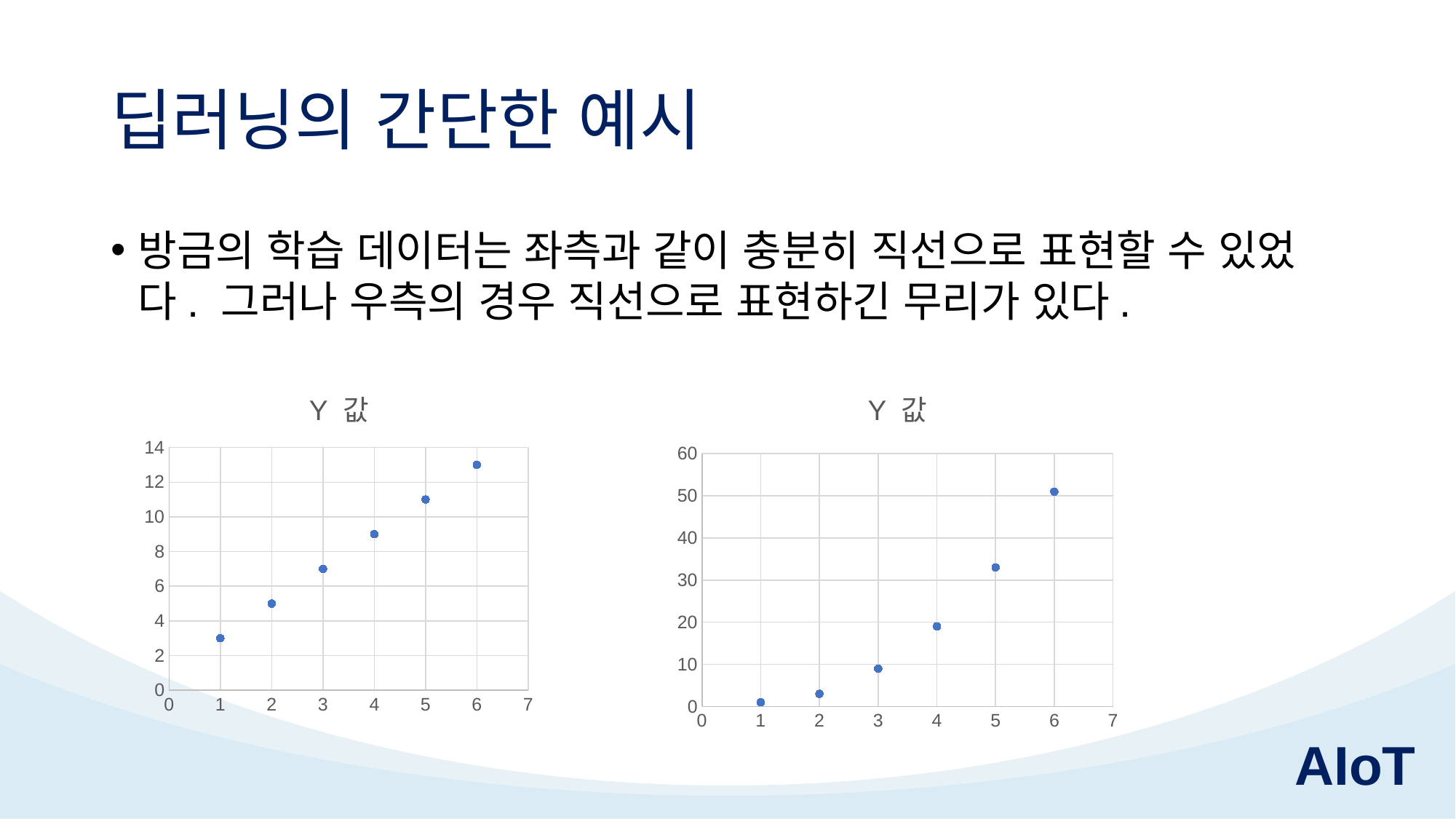

# 딥러닝의 간단한 예시
방금의 학습 데이터는 좌측과 같이 충분히 직선으로 표현할 수 있었다. 그러나 우측의 경우 직선으로 표현하긴 무리가 있다.

### Chart:

| Category | Y 값 |
|---|---|

### Chart:

| Category | Y 값 |
|---|---|